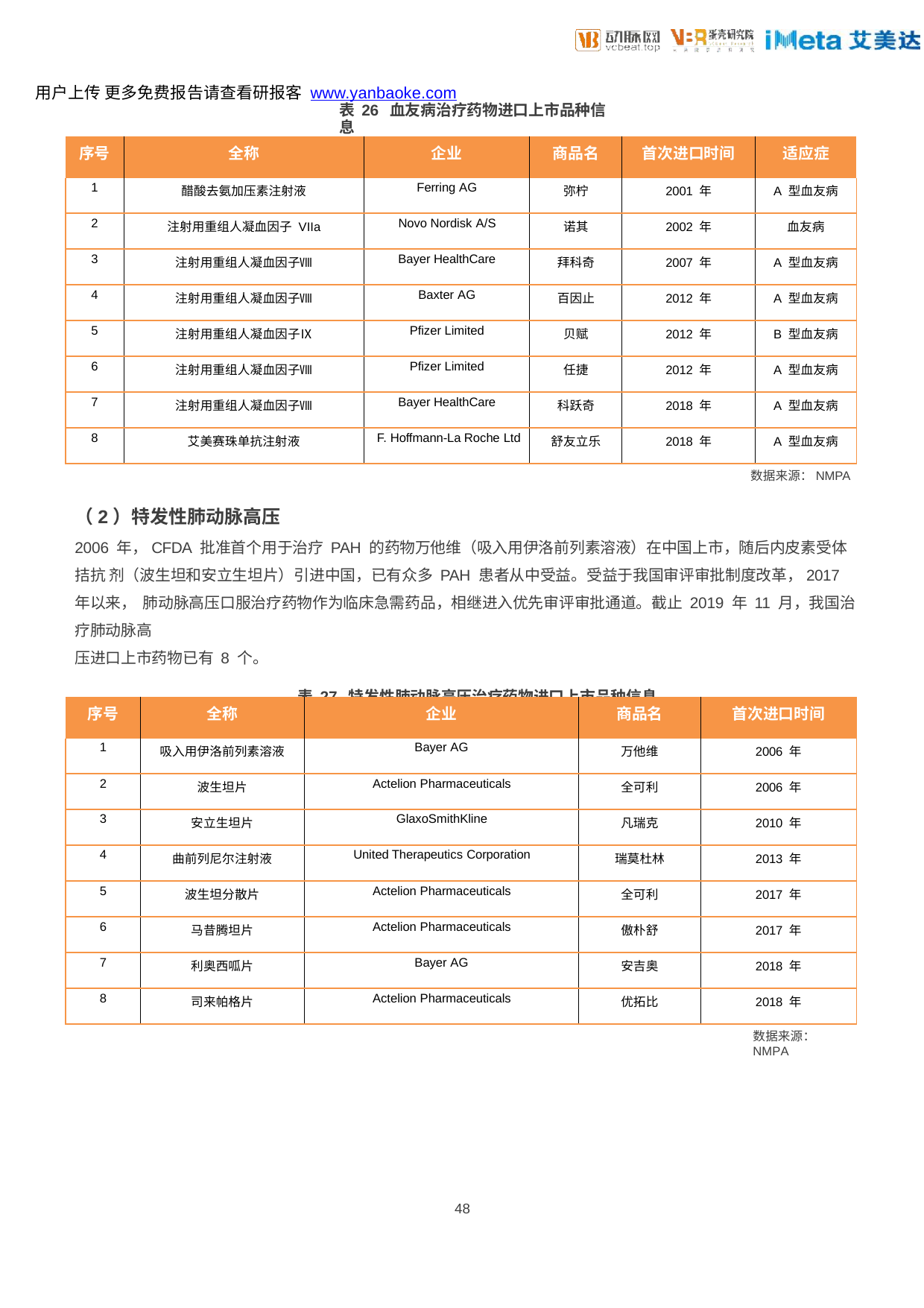

用户上传 更多免费报告请查看研报客 www.yanbaoke.com
表 26 血友病治疗药物进口上市品种信息
| 序号 | 全称 | 企业 | 商品名 | 首次进口时间 | 适应症 |
| --- | --- | --- | --- | --- | --- |
| 1 | 醋酸去氨加压素注射液 | Ferring AG | 弥柠 | 2001 年 | A 型血友病 |
| 2 | 注射用重组人凝血因子 VIIa | Novo Nordisk A/S | 诺其 | 2002 年 | 血友病 |
| 3 | 注射用重组人凝血因子Ⅷ | Bayer HealthCare | 拜科奇 | 2007 年 | A 型血友病 |
| 4 | 注射用重组人凝血因子Ⅷ | Baxter AG | 百因止 | 2012 年 | A 型血友病 |
| 5 | 注射用重组人凝血因子Ⅸ | Pfizer Limited | 贝赋 | 2012 年 | B 型血友病 |
| 6 | 注射用重组人凝血因子Ⅷ | Pfizer Limited | 任捷 | 2012 年 | A 型血友病 |
| 7 | 注射用重组人凝血因子Ⅷ | Bayer HealthCare | 科跃奇 | 2018 年 | A 型血友病 |
| 8 | 艾美赛珠单抗注射液 | F. Hoffmann-La Roche Ltd | 舒友立乐 | 2018 年 | A 型血友病 |
数据来源：NMPA

（2）特发性肺动脉高压
2006 年，CFDA 批准首个用于治疗 PAH 的药物万他维（吸入用伊洛前列素溶液）在中国上市，随后内皮素受体拮抗 剂（波生坦和安立生坦片）引进中国，已有众多 PAH 患者从中受益。受益于我国审评审批制度改革，2017 年以来，  肺动脉高压口服治疗药物作为临床急需药品，相继进入优先审评审批通道。截止 2019 年 11 月，我国治疗肺动脉高
压进口上市药物已有 8 个。

表 27 特发性肺动脉高压治疗药物进口上市品种信息
| 序号 | 全称 | 企业 | 商品名 | 首次进口时间 |
| --- | --- | --- | --- | --- |
| 1 | 吸入用伊洛前列素溶液 | Bayer AG | 万他维 | 2006 年 |
| 2 | 波生坦片 | Actelion Pharmaceuticals | 全可利 | 2006 年 |
| 3 | 安立生坦片 | GlaxoSmithKline | 凡瑞克 | 2010 年 |
| 4 | 曲前列尼尔注射液 | United Therapeutics Corporation | 瑞莫杜林 | 2013 年 |
| 5 | 波生坦分散片 | Actelion Pharmaceuticals | 全可利 | 2017 年 |
| 6 | 马昔腾坦片 | Actelion Pharmaceuticals | 傲朴舒 | 2017 年 |
| 7 | 利奥西呱片 | Bayer AG | 安吉奥 | 2018 年 |
| 8 | 司来帕格片 | Actelion Pharmaceuticals | 优拓比 | 2018 年 |
数据来源：NMPA
48